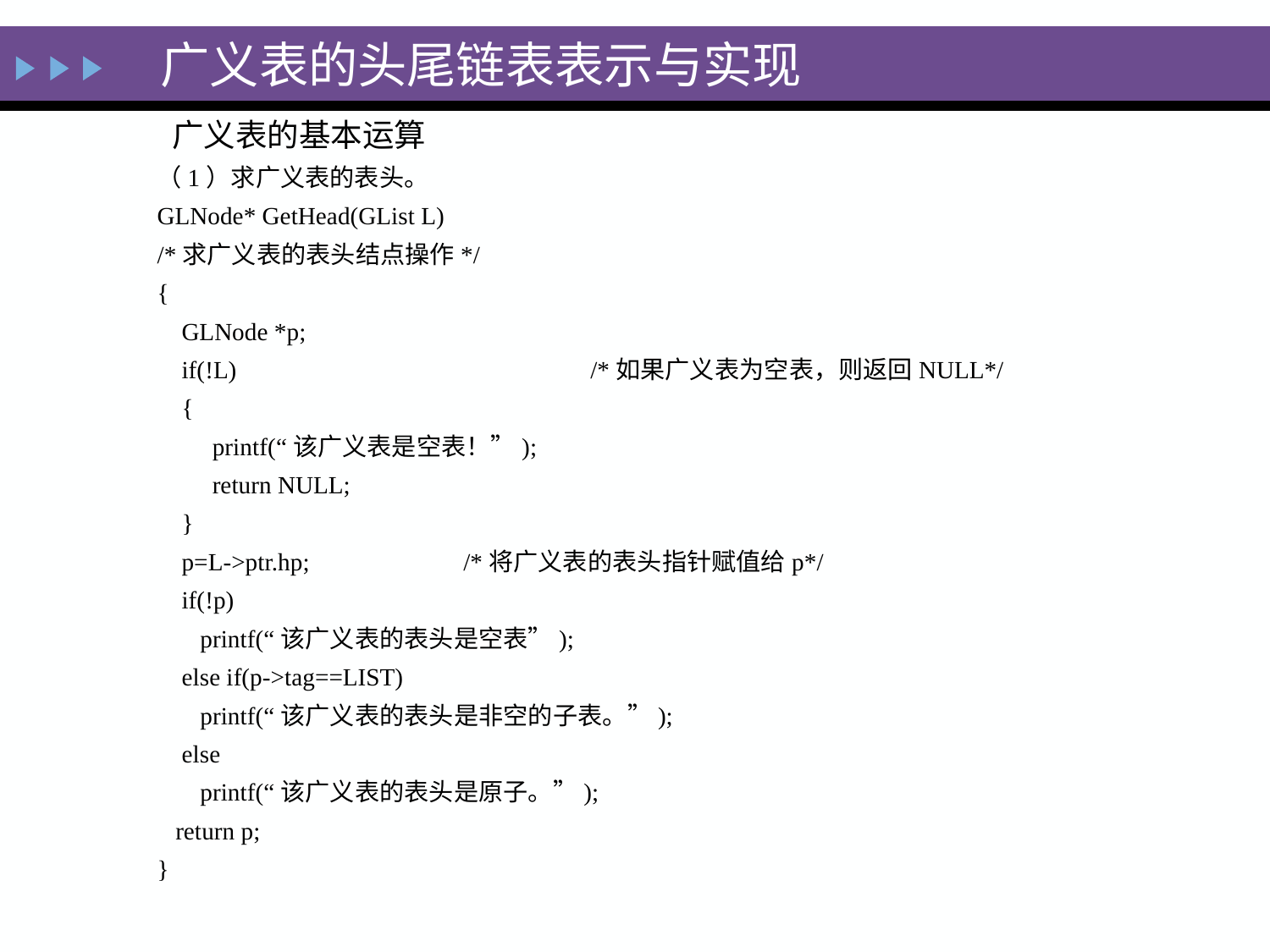

# 广义表的头尾链表表示与实现
 广义表的基本运算
（1）求广义表的表头。
GLNode* GetHead(GList L)
/*求广义表的表头结点操作*/
{
    GLNode *p;
    if(!L) 			/*如果广义表为空表，则返回NULL*/
    {
         printf(“该广义表是空表！”);
         return NULL;
    }
    p=L->ptr.hp; 		/*将广义表的表头指针赋值给p*/
    if(!p)
       printf(“该广义表的表头是空表”);
    else if(p->tag==LIST)
       printf(“该广义表的表头是非空的子表。”);
    else
       printf(“该广义表的表头是原子。”);
   return p;
}